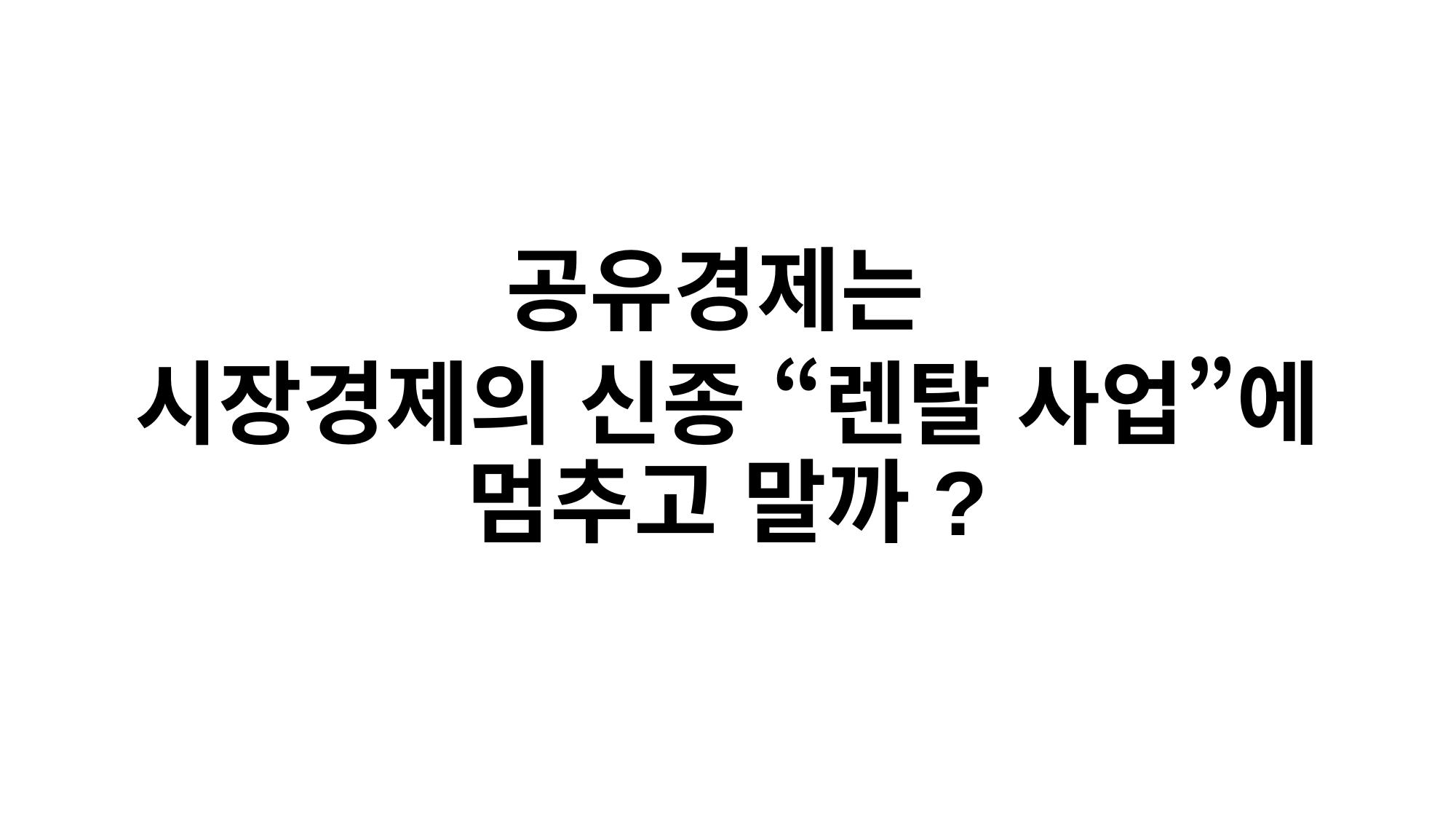

#

공유경제는
시장경제의 신종 “렌탈 사업”에
멈추고 말까?